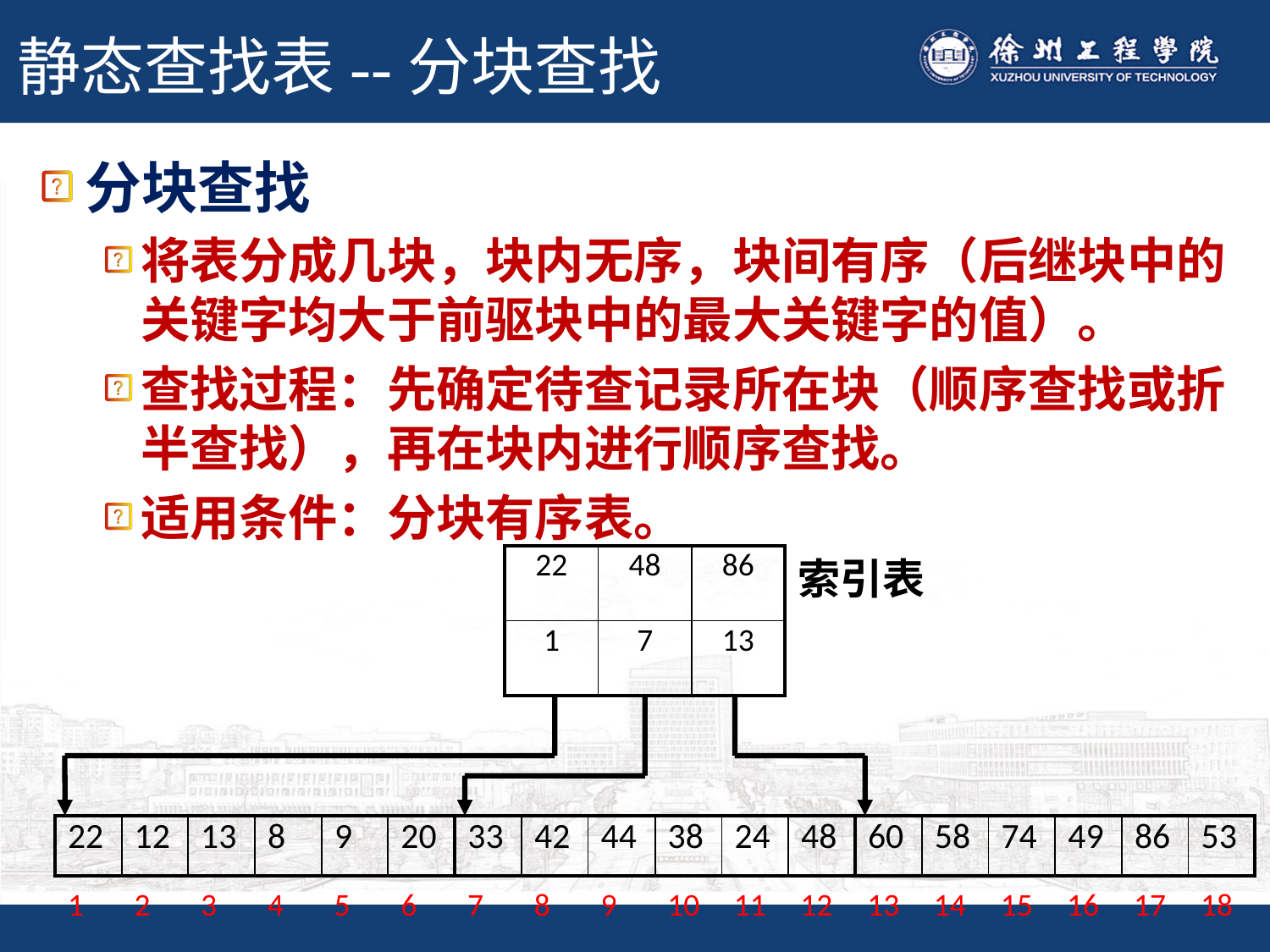

# 静态查找表--分块查找
分块查找
将表分成几块，块内无序，块间有序（后继块中的关键字均大于前驱块中的最大关键字的值）。
查找过程：先确定待查记录所在块（顺序查找或折半查找），再在块内进行顺序查找。
适用条件：分块有序表。
| 22 | 48 | 86 |
| --- | --- | --- |
| 1 | 7 | 13 |
索引表

| 22 | 12 | 13 | 8 | 9 | 20 |
| --- | --- | --- | --- | --- | --- |
| 33 | 42 | 44 | 38 | 24 | 48 |
| --- | --- | --- | --- | --- | --- |
| 60 | 58 | 74 | 49 | 86 | 53 |
| --- | --- | --- | --- | --- | --- |
| 1 | 2 | 3 | 4 | 5 | 6 | 7 | 8 | 9 | 10 | 11 | 12 | 13 | 14 | 15 | 16 | 17 | 18 |
| --- | --- | --- | --- | --- | --- | --- | --- | --- | --- | --- | --- | --- | --- | --- | --- | --- | --- |